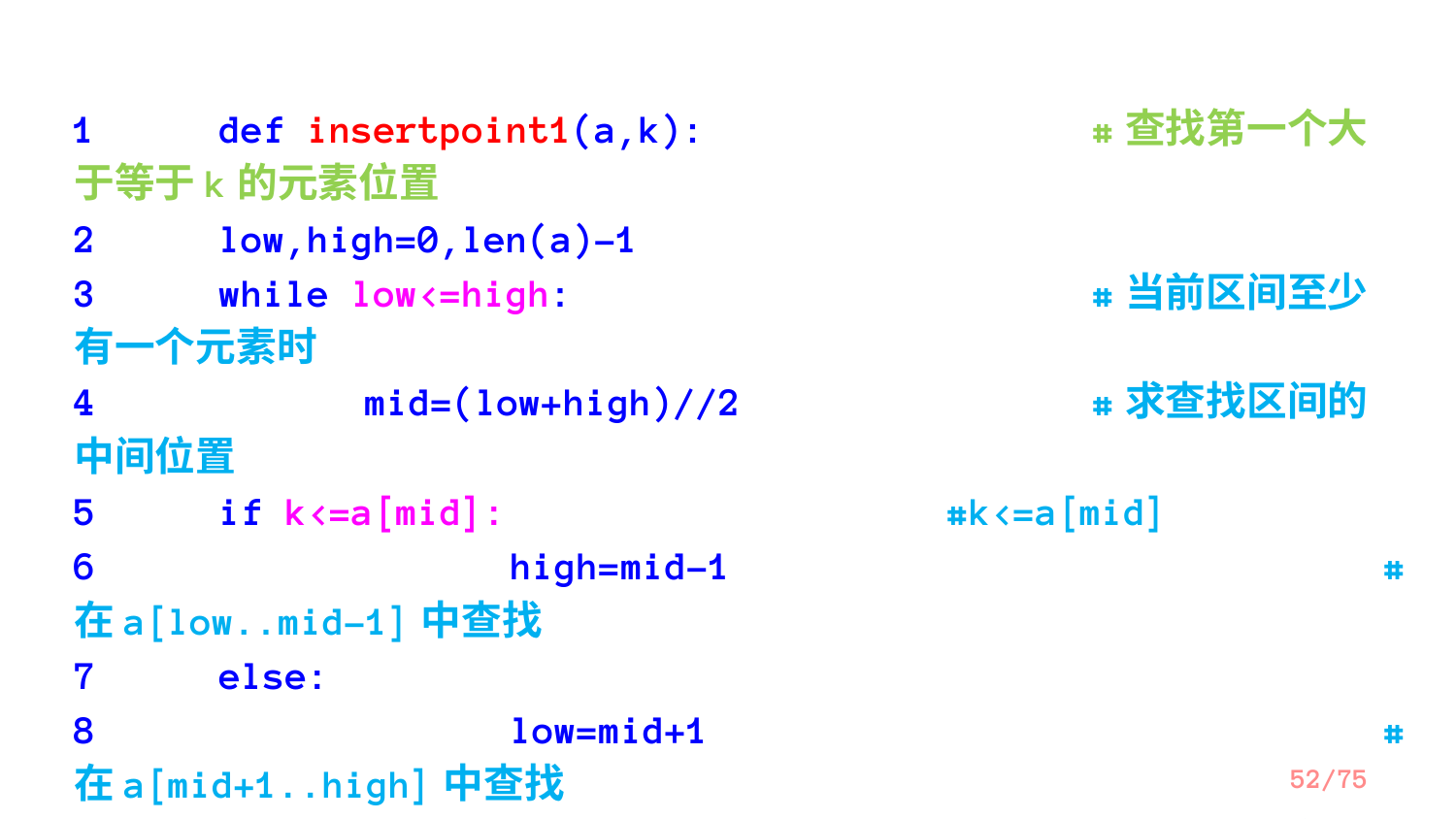

1	def insertpoint1(a,k):			#查找第一个大于等于k的元素位置
2   	low,high=0,len(a)-1
3   	while low<=high:				#当前区间至少有一个元素时
4    		mid=(low+high)//2			#求查找区间的中间位置
5     	if k<=a[mid]:				#k<=a[mid]
6      		high=mid-1					#在a[low..mid-1]中查找
7     	else:
8      		low=mid+1					#在a[mid+1..high]中查找
9  	return low				    		#返回low或high+1
52/75